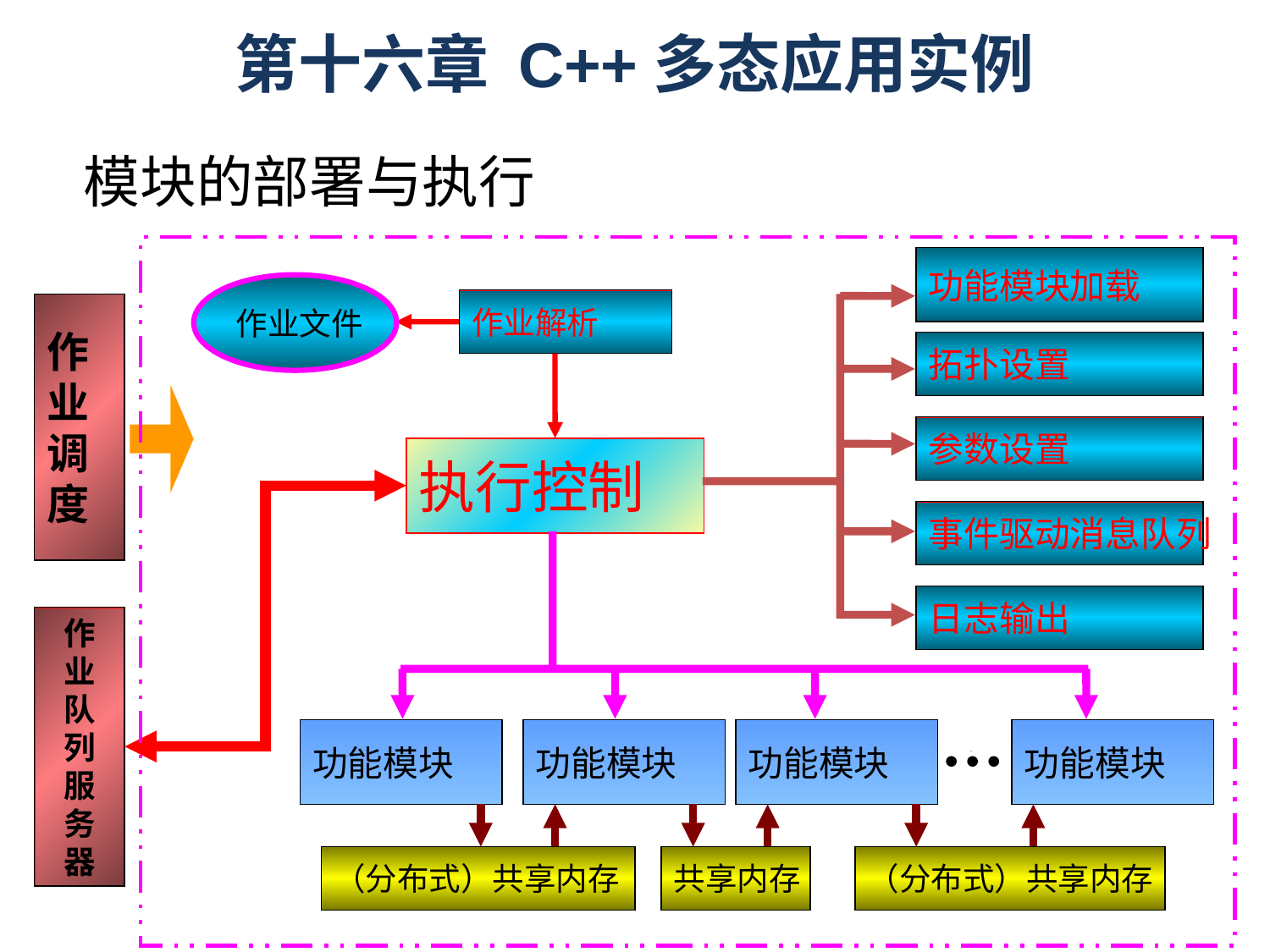

# 第十六章 C++多态应用实例
模块的部署与执行

功能模块加载
作业文件
作业解析
作
业
调
度

拓扑设置

参数设置
执行控制

事件驱动消息队列

日志输出

作
业
队
列
服
务
器

功能模块
功能模块
功能模块
功能模块

（分布式）共享内存
共享内存
（分布式）共享内存